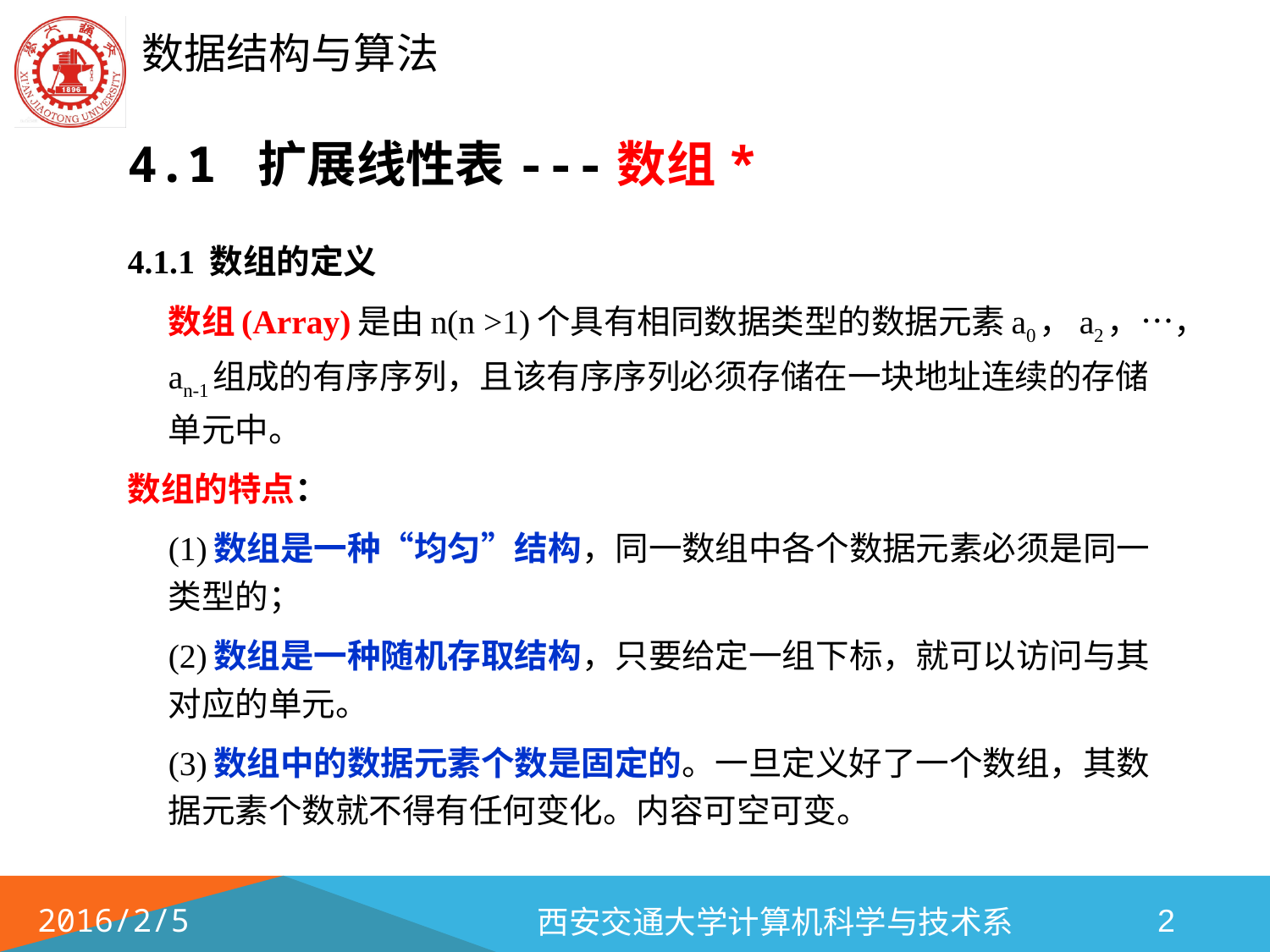

# 4.1 扩展线性表---数组*
4.1.1 数组的定义
	数组(Array)是由n(n >1)个具有相同数据类型的数据元素a0，a2，…，an-1组成的有序序列，且该有序序列必须存储在一块地址连续的存储单元中。
数组的特点：
	(1)数组是一种“均匀”结构，同一数组中各个数据元素必须是同一类型的；
	(2)数组是一种随机存取结构，只要给定一组下标，就可以访问与其对应的单元。
	(3)数组中的数据元素个数是固定的。一旦定义好了一个数组，其数据元素个数就不得有任何变化。内容可空可变。